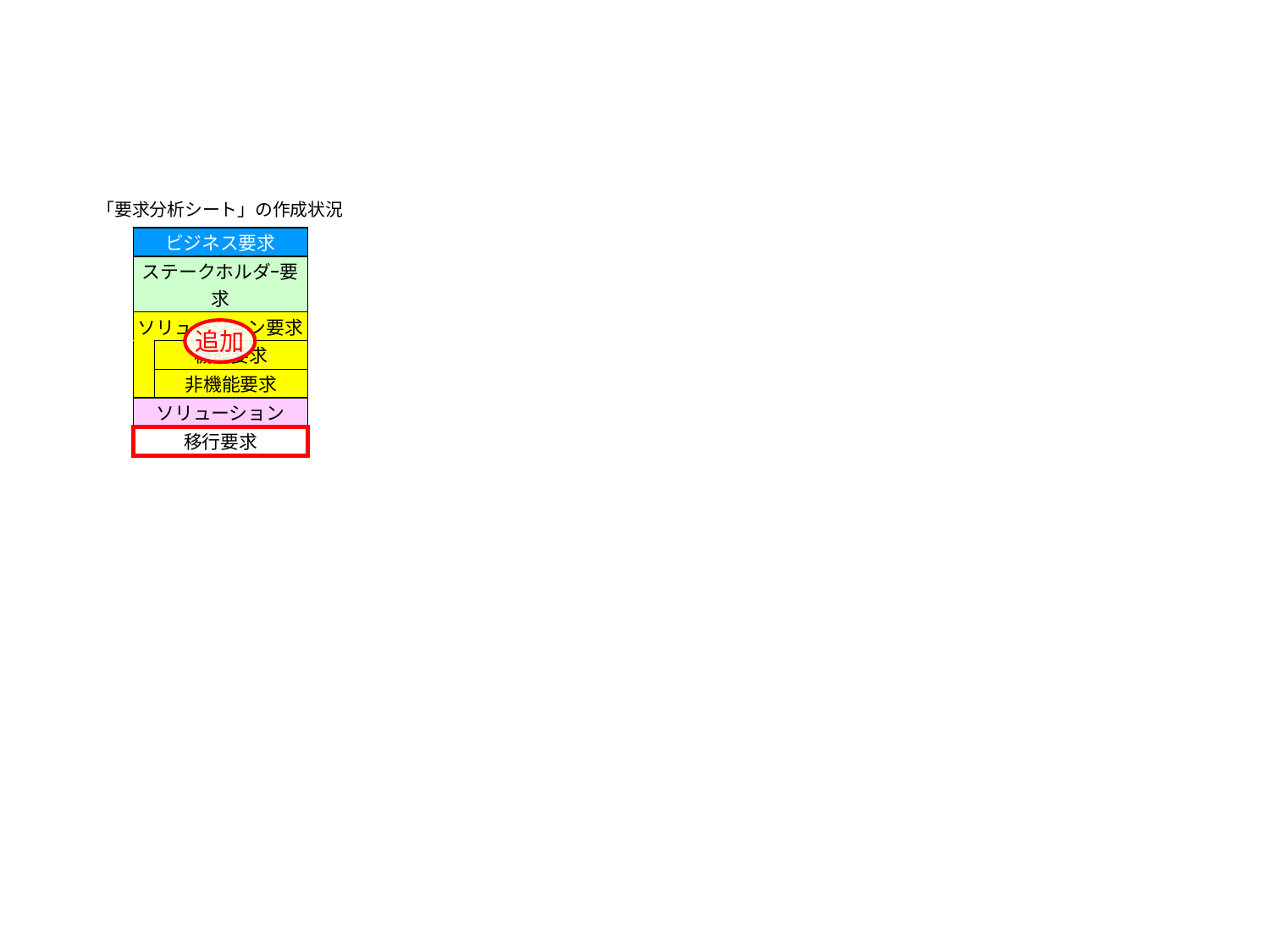

#
「要求分析シート」の作成状況
| ビジネス要求 |  |
| --- | --- |
| ステークホルダｰ要求 |  |
| ソリューション要求 |  |
|  | 機能要求 |
|  | 非機能要求 |
| ソリューション |  |
| 移行要求 |  |
追加